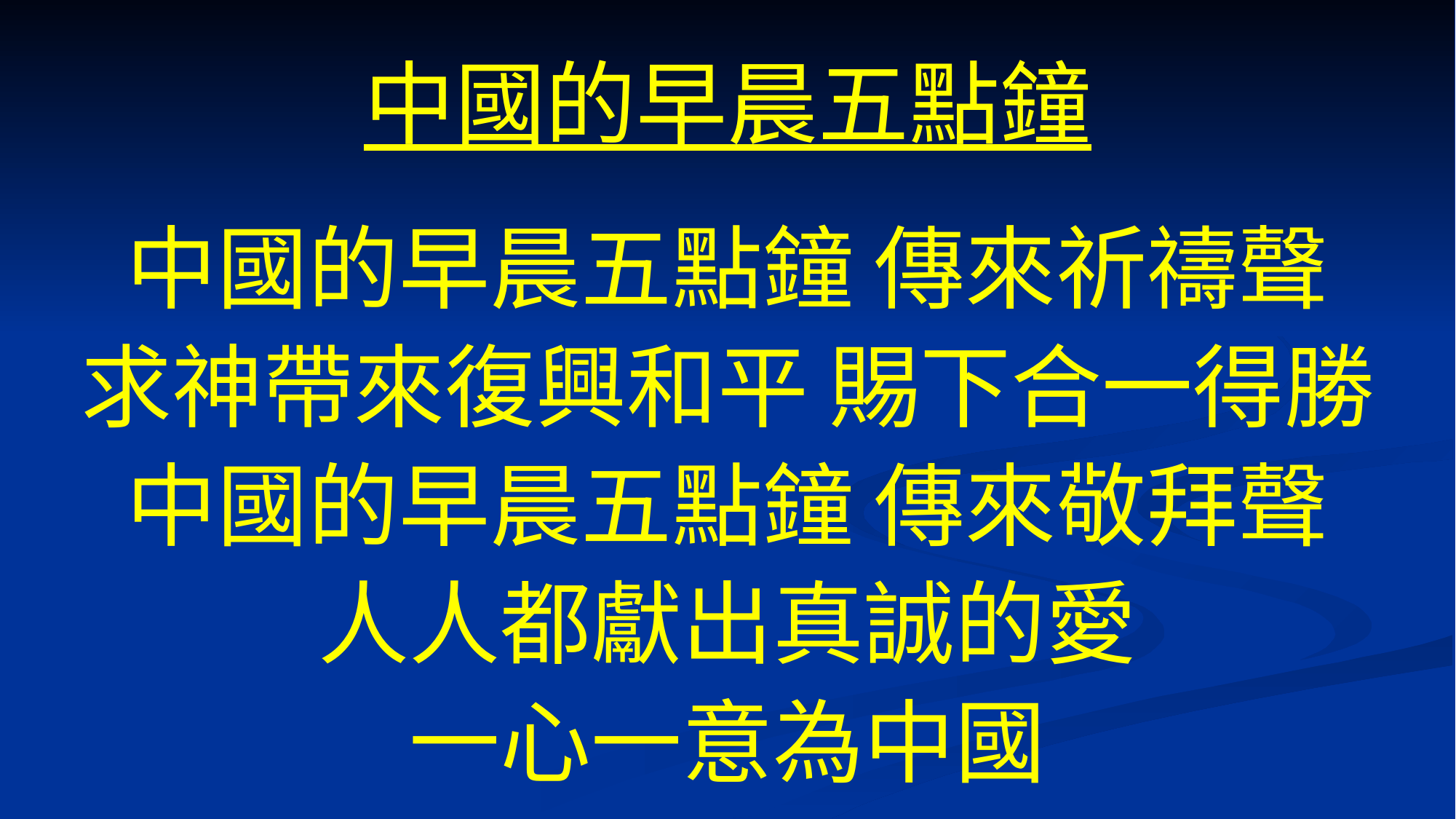

# 中國的早晨五點鐘
中國的早晨五點鐘 傳來祈禱聲
求神帶來復興和平 賜下合一得勝
中國的早晨五點鐘 傳來敬拜聲
人人都獻出真誠的愛
一心一意為中國